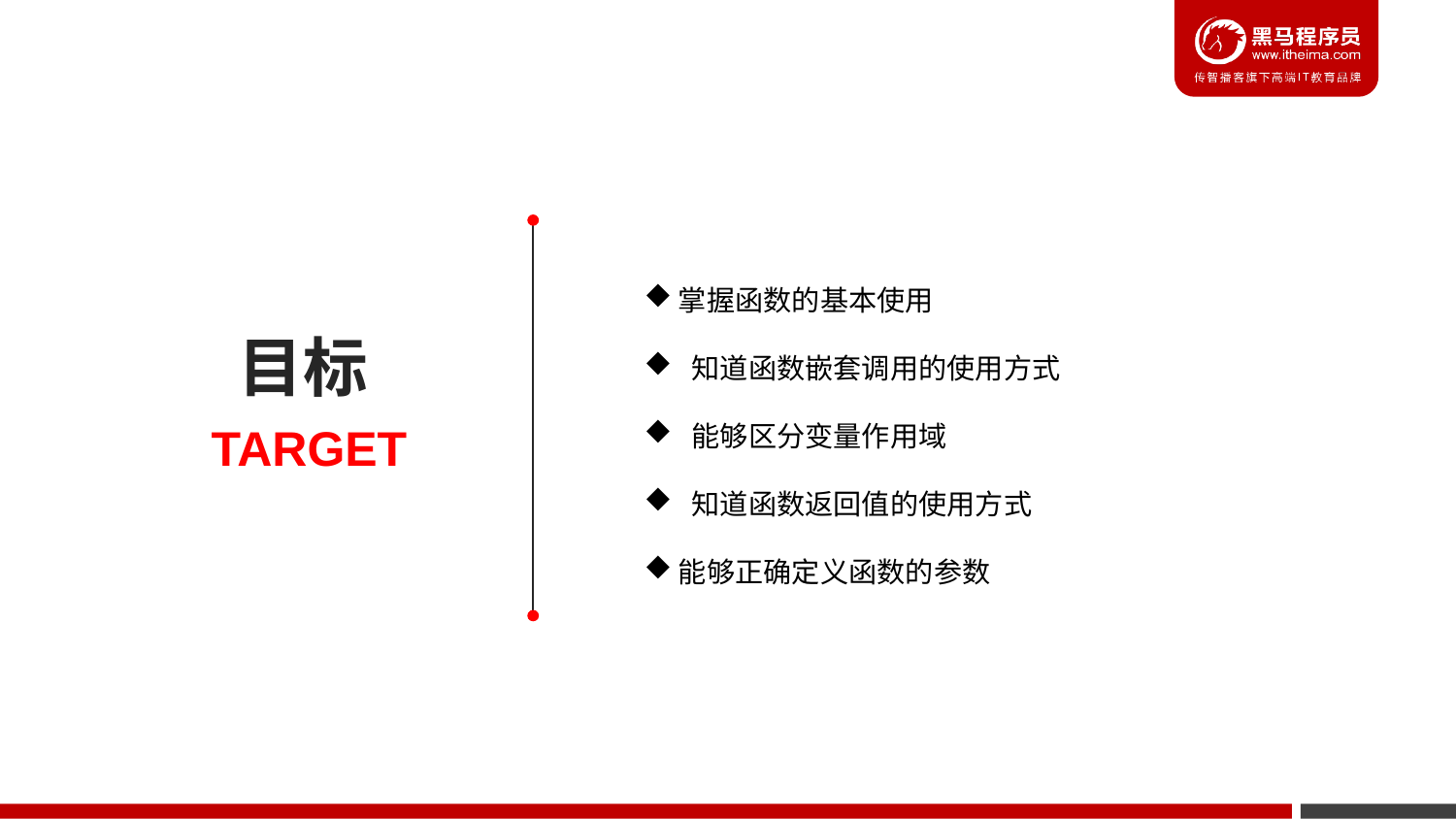

掌握函数的基本使用
 知道函数嵌套调用的使用方式
 能够区分变量作用域
 知道函数返回值的使用方式
能够正确定义函数的参数
目标
TARGET